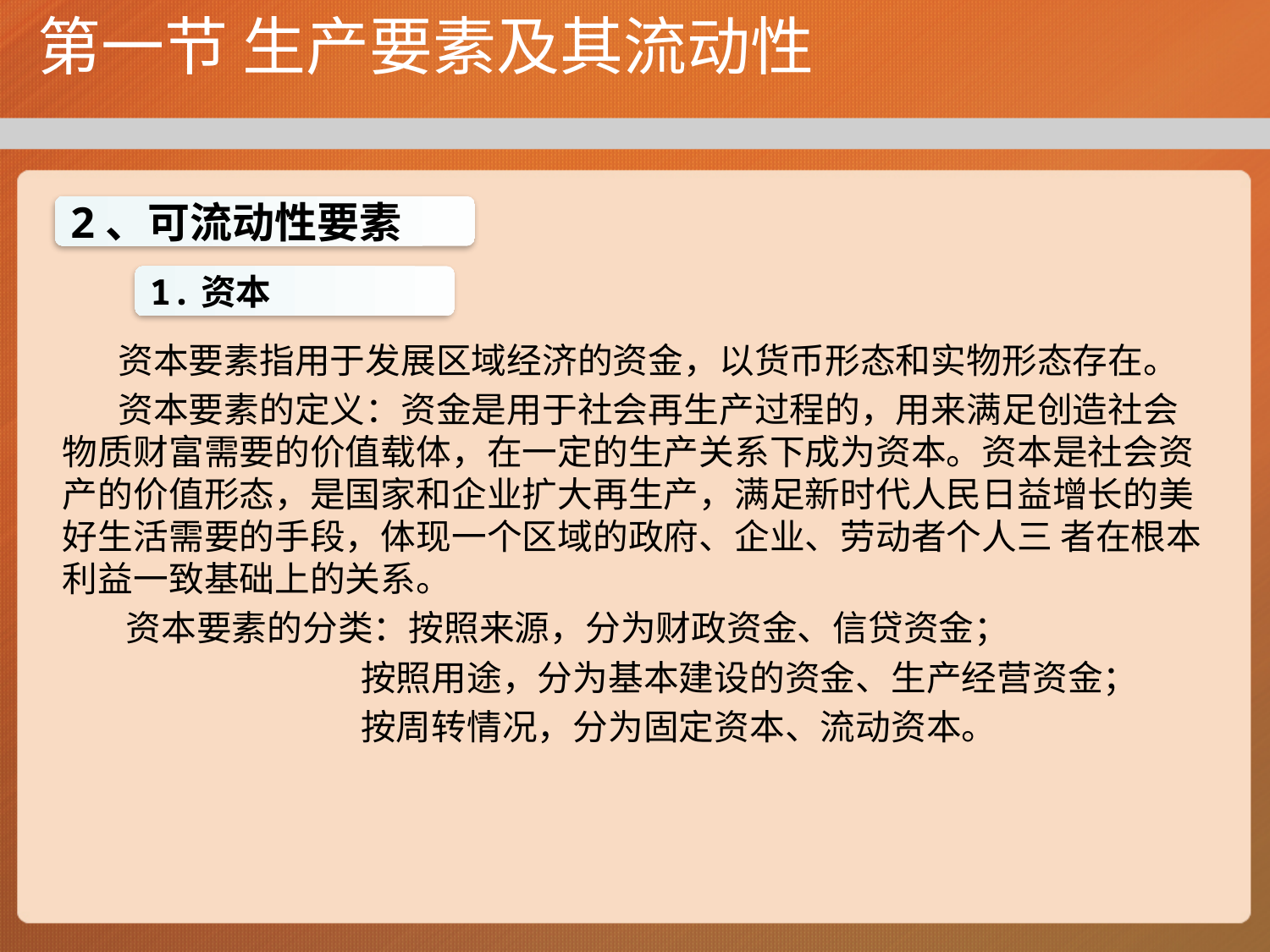

# 第一节 生产要素及其流动性
2、可流动性要素

      资本要素指用于发展区域经济的资金，以货币形态和实物形态存在。
      资本要素的定义：资金是用于社会再生产过程的，用来满足创造社会物质财富需要的价值载体，在一定的生产关系下成为资本。资本是社会资产的价值形态，是国家和企业扩大再生产，满足新时代人民日益增长的美好生活需要的手段，体现一个区域的政府、企业、劳动者个人三 者在根本利益一致基础上的关系。
       资本要素的分类：按照来源，分为财政资金、信贷资金；
                                     按照用途，分为基本建设的资金、生产经营资金；
                                     按周转情况，分为固定资本、流动资本。
1.资本